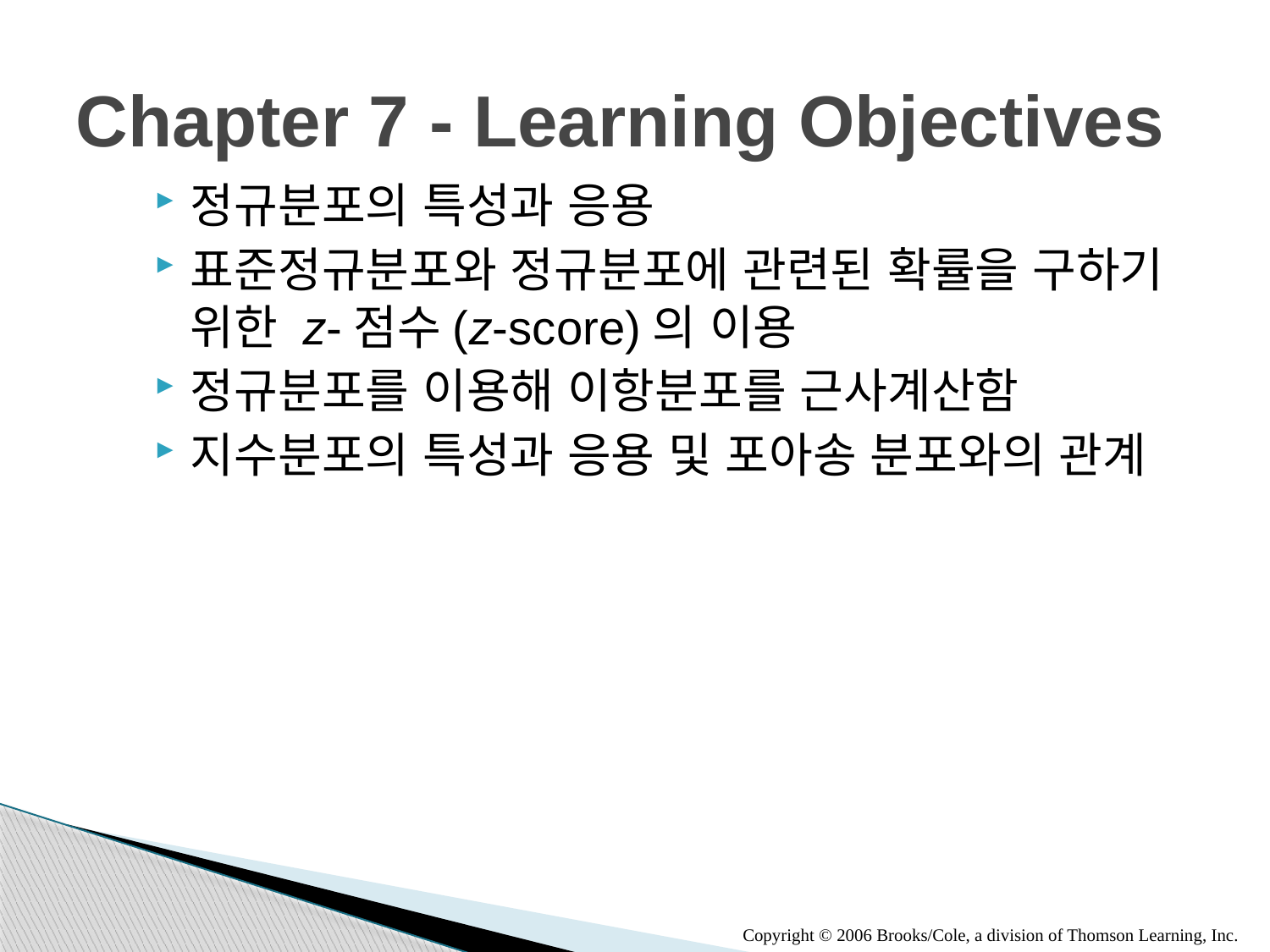

# Chapter 7 - Learning Objectives
정규분포의 특성과 응용
표준정규분포와 정규분포에 관련된 확률을 구하기 위한 z-점수(z-score)의 이용
정규분포를 이용해 이항분포를 근사계산함
지수분포의 특성과 응용 및 포아송 분포와의 관계